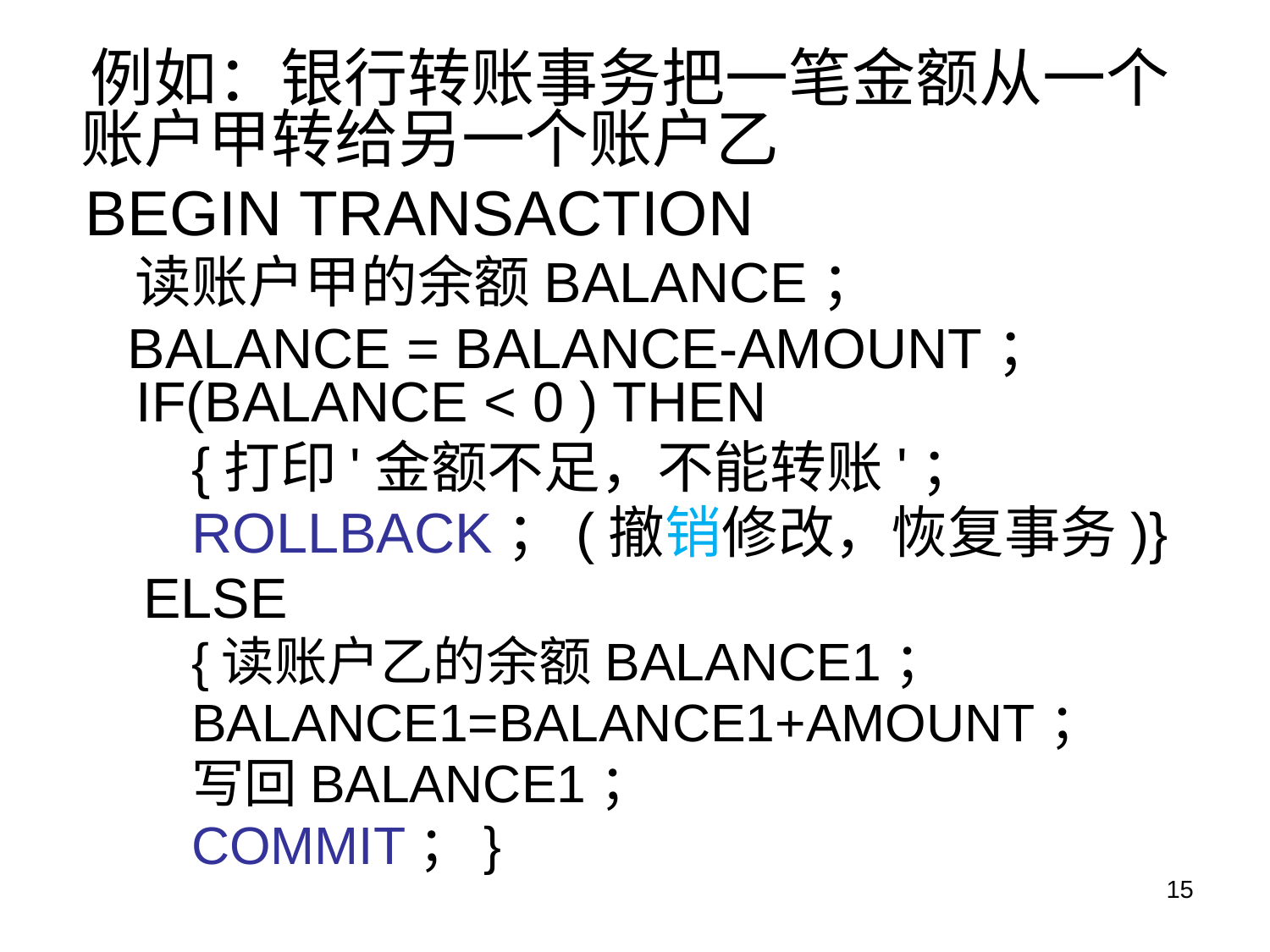

例如：银行转账事务把一笔金额从一个账户甲转给另一个账户乙
   BEGIN TRANSACTION
  读账户甲的余额BALANCE；
  BALANCE = BALANCE-AMOUNT；
IF(BALANCE < 0 ) THEN
	{打印'金额不足，不能转账'；
	ROLLBACK；(撤销修改，恢复事务)}
   ELSE
	{读账户乙的余额BALANCE1；
	BALANCE1=BALANCE1+AMOUNT；
	写回BALANCE1；
	COMMIT；}
15